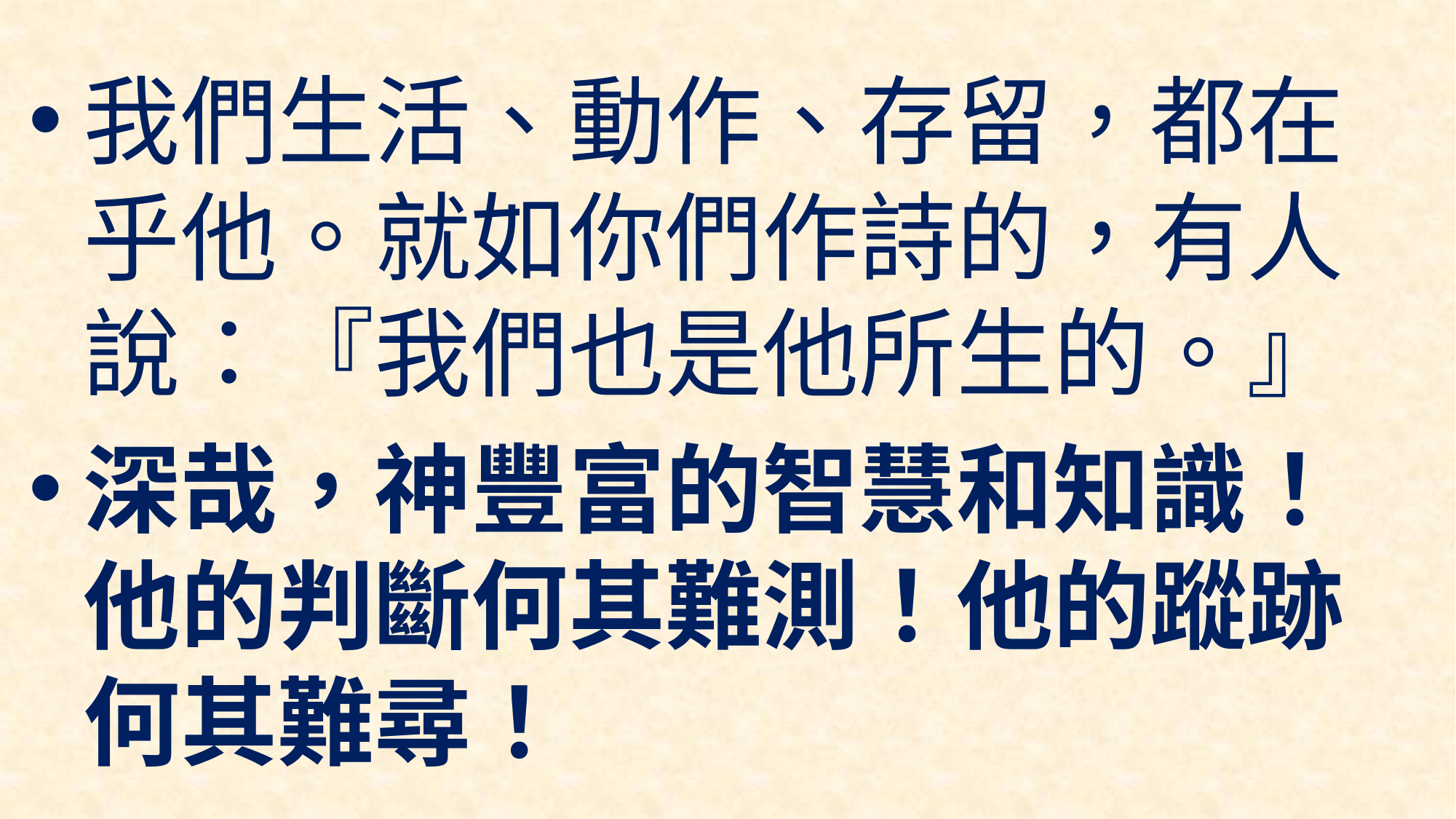

我們生活、動作、存留，都在乎他。就如你們作詩的，有人說：『我們也是他所生的。』
深哉，神豐富的智慧和知識！他的判斷何其難測！他的蹤跡何其難尋！